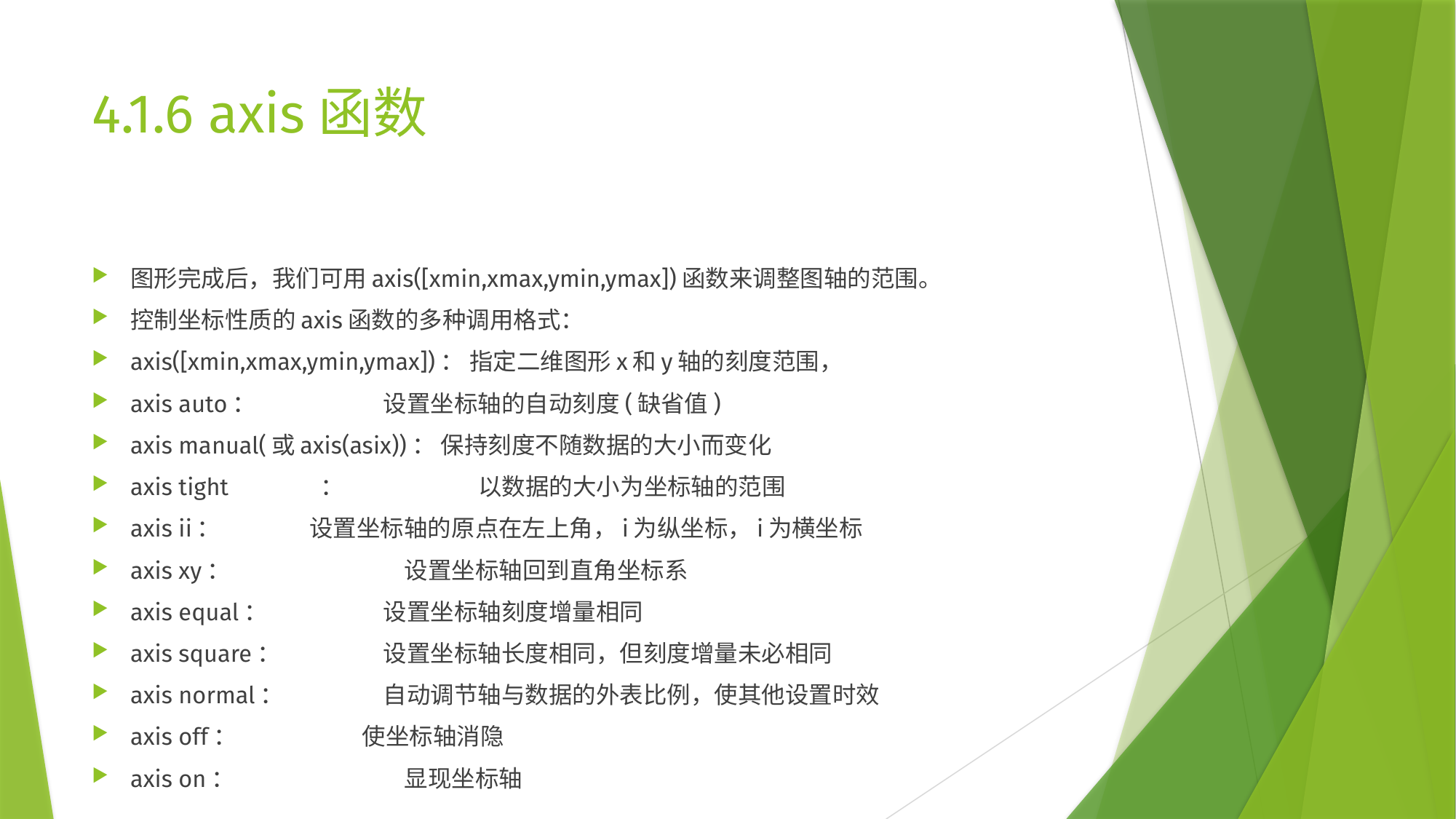

# 4.1.6 axis函数
图形完成后，我们可用axis([xmin,xmax,ymin,ymax])函数来调整图轴的范围。
控制坐标性质的axis函数的多种调用格式：
axis([xmin,xmax,ymin,ymax])： 指定二维图形x和y轴的刻度范围，
axis auto：		            设置坐标轴的自动刻度(缺省值)
axis manual(或axis(asix))： 保持刻度不随数据的大小而变化
axis tight	：		            以数据的大小为坐标轴的范围
axis ii：		                设置坐标轴的原点在左上角，i为纵坐标，i为横坐标
axis xy：		                设置坐标轴回到直角坐标系
axis equal：		            设置坐标轴刻度增量相同
axis square：		            设置坐标轴长度相同，但刻度增量未必相同
axis normal：		            自动调节轴与数据的外表比例，使其他设置时效
axis off：			        使坐标轴消隐
axis on：		                显现坐标轴